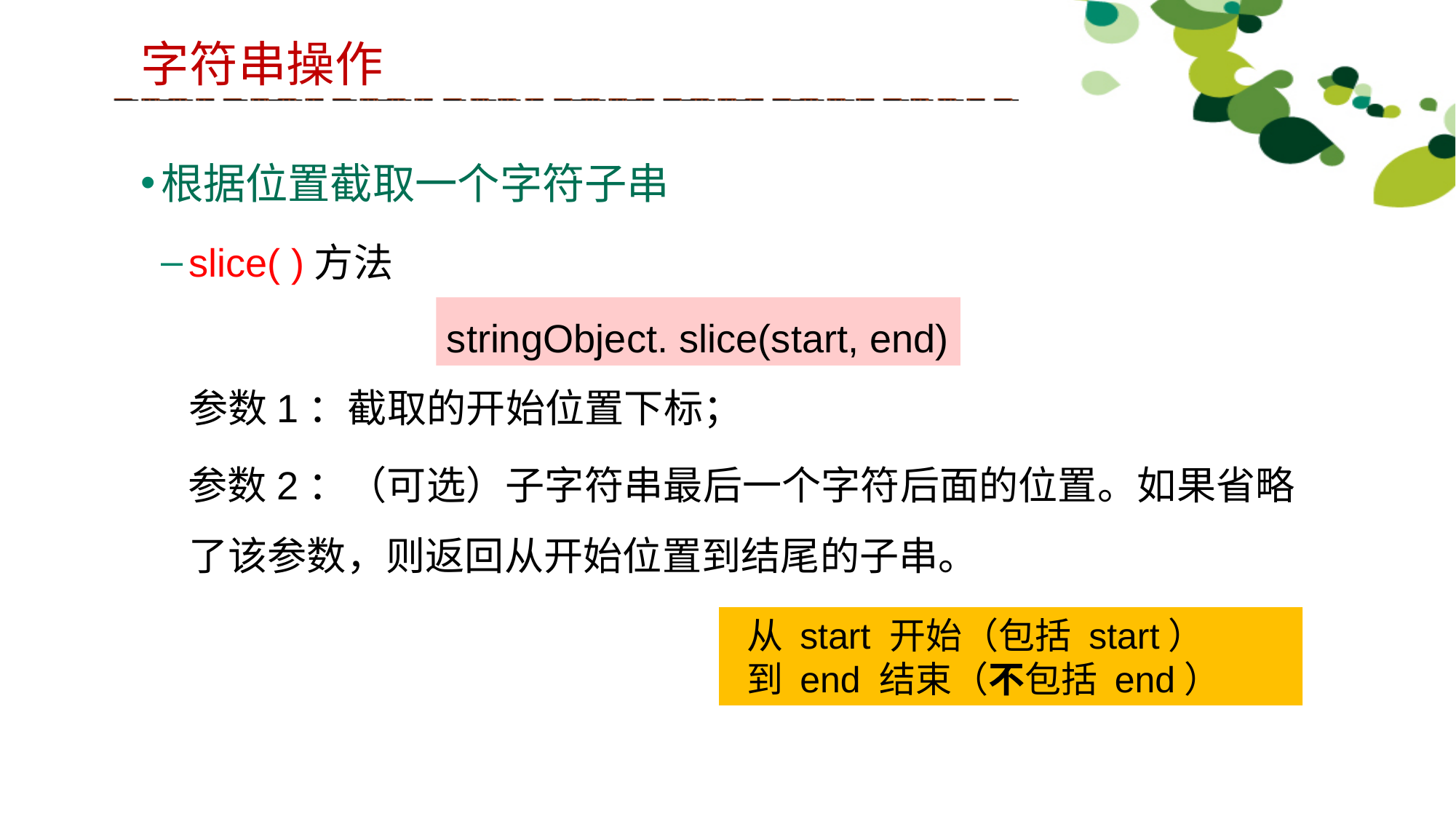

字符串操作
根据位置截取一个字符子串
slice( )方法

	参数1：截取的开始位置下标；
  参数2：（可选）子字符串最后一个字符后面的位置。如果省略了该参数，则返回从开始位置到结尾的子串。
stringObject. slice(start, end)
 从 start 开始（包括 start）
 到 end 结束（不包括 end）